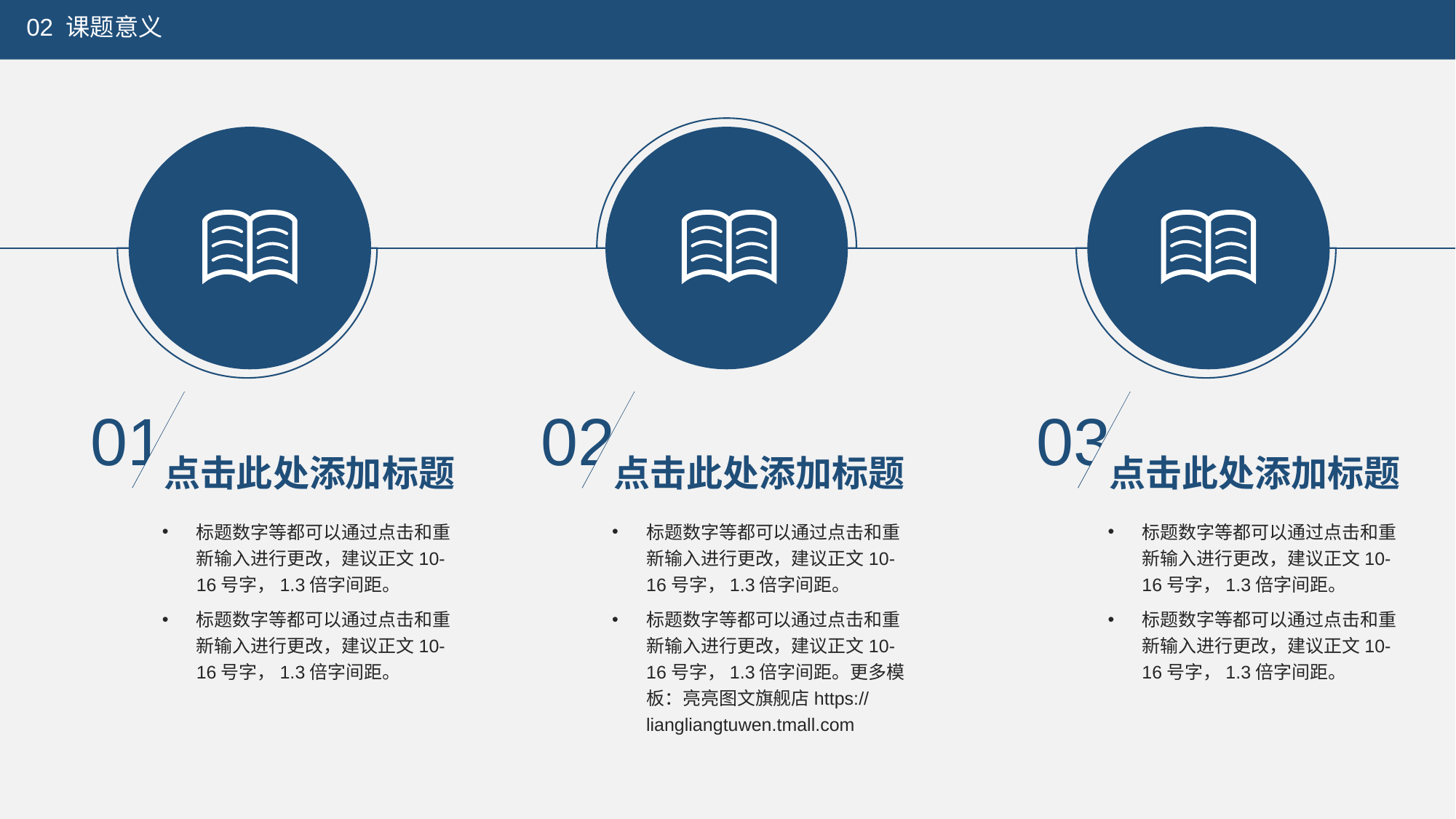

02 课题意义

01
02
03
点击此处添加标题
点击此处添加标题
点击此处添加标题
标题数字等都可以通过点击和重新输入进行更改，建议正文10-16号字，1.3倍字间距。
标题数字等都可以通过点击和重新输入进行更改，建议正文10-16号字，1.3倍字间距。
标题数字等都可以通过点击和重新输入进行更改，建议正文10-16号字，1.3倍字间距。
标题数字等都可以通过点击和重新输入进行更改，建议正文10-16号字，1.3倍字间距。更多模板：亮亮图文旗舰店https://liangliangtuwen.tmall.com
标题数字等都可以通过点击和重新输入进行更改，建议正文10-16号字，1.3倍字间距。
标题数字等都可以通过点击和重新输入进行更改，建议正文10-16号字，1.3倍字间距。